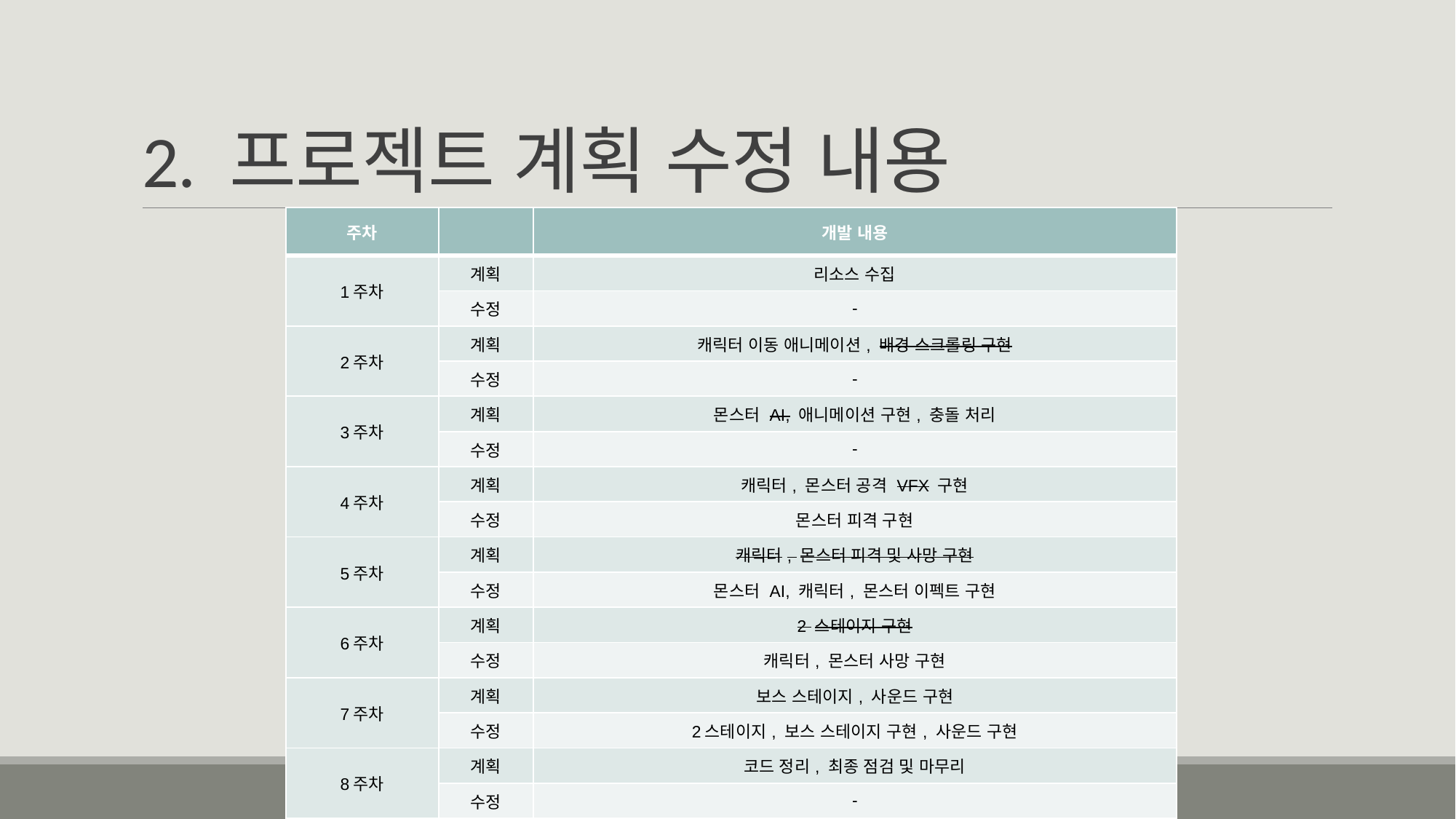

# 2. 프로젝트 계획 수정 내용
| 주차 |  | 개발 내용 |
| --- | --- | --- |
| 1주차 | 계획 | 리소스 수집 |
|  | 수정 | - |
| 2주차 | 계획 | 캐릭터 이동 애니메이션, 배경 스크롤링 구현 |
|  | 수정 | - |
| 3주차 | 계획 | 몬스터 AI, 애니메이션 구현, 충돌 처리 |
|  | 수정 | - |
| 4주차 | 계획 | 캐릭터, 몬스터 공격 VFX 구현 |
|  | 수정 | 몬스터 피격 구현 |
| 5주차 | 계획 | 캐릭터, 몬스터 피격 및 사망 구현 |
|  | 수정 | 몬스터 AI, 캐릭터, 몬스터 이펙트 구현 |
| 6주차 | 계획 | 2 스테이지 구현 |
|  | 수정 | 캐릭터, 몬스터 사망 구현 |
| 7주차 | 계획 | 보스 스테이지, 사운드 구현 |
|  | 수정 | 2스테이지, 보스 스테이지 구현, 사운드 구현 |
| 8주차 | 계획 | 코드 정리, 최종 점검 및 마무리 |
|  | 수정 | - |